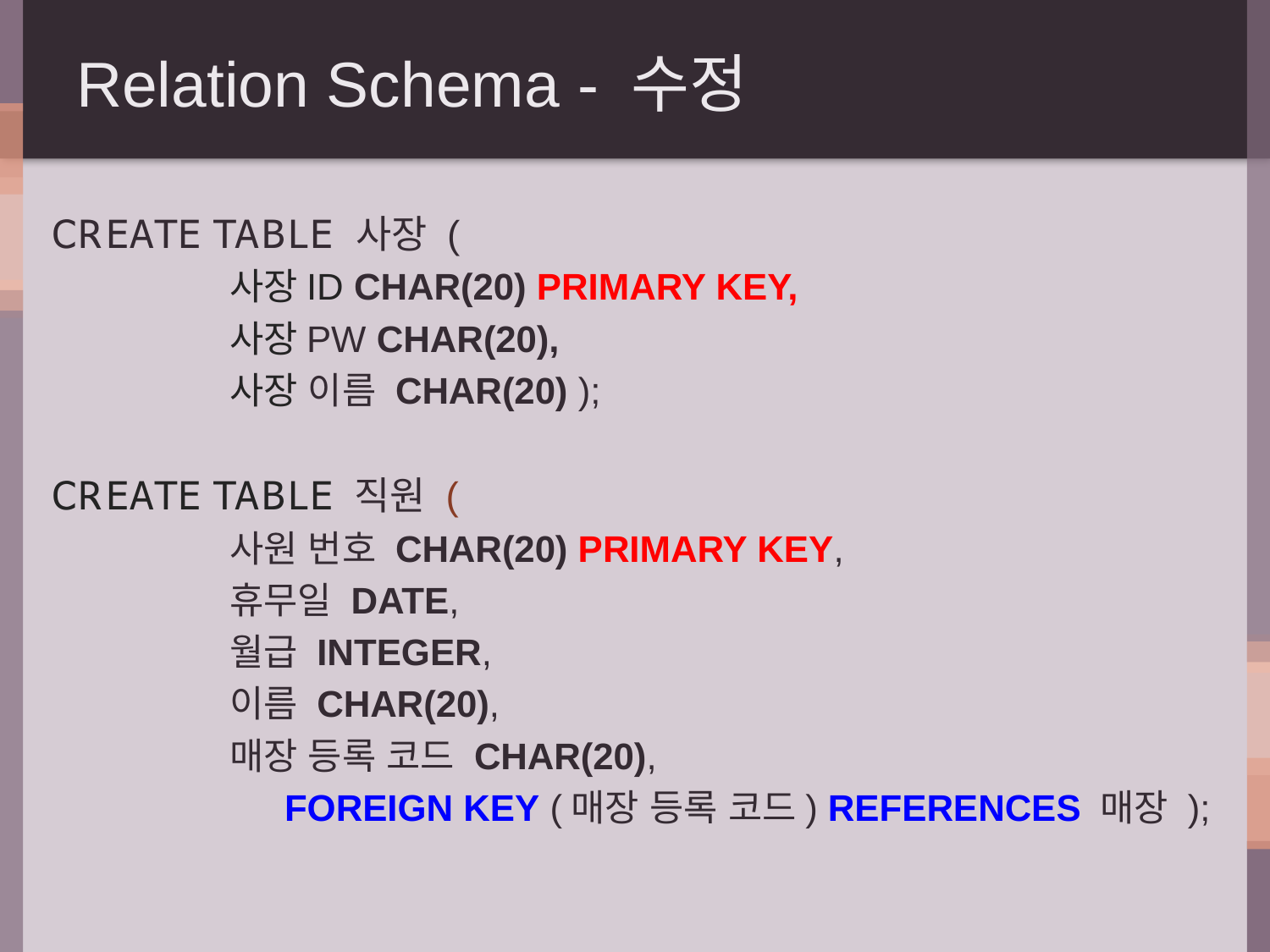

# Relation Schema - 수정
CREATE TABLE 사장 (
		사장ID CHAR(20) PRIMARY KEY,
		사장PW CHAR(20),
		사장 이름 CHAR(20) );

CREATE TABLE 직원 (
		사원 번호 CHAR(20) PRIMARY KEY,
		휴무일 DATE,
		월급 INTEGER,
		이름 CHAR(20),
		매장 등록 코드 CHAR(20),
		FOREIGN KEY (매장 등록 코드) REFERENCES 매장 );